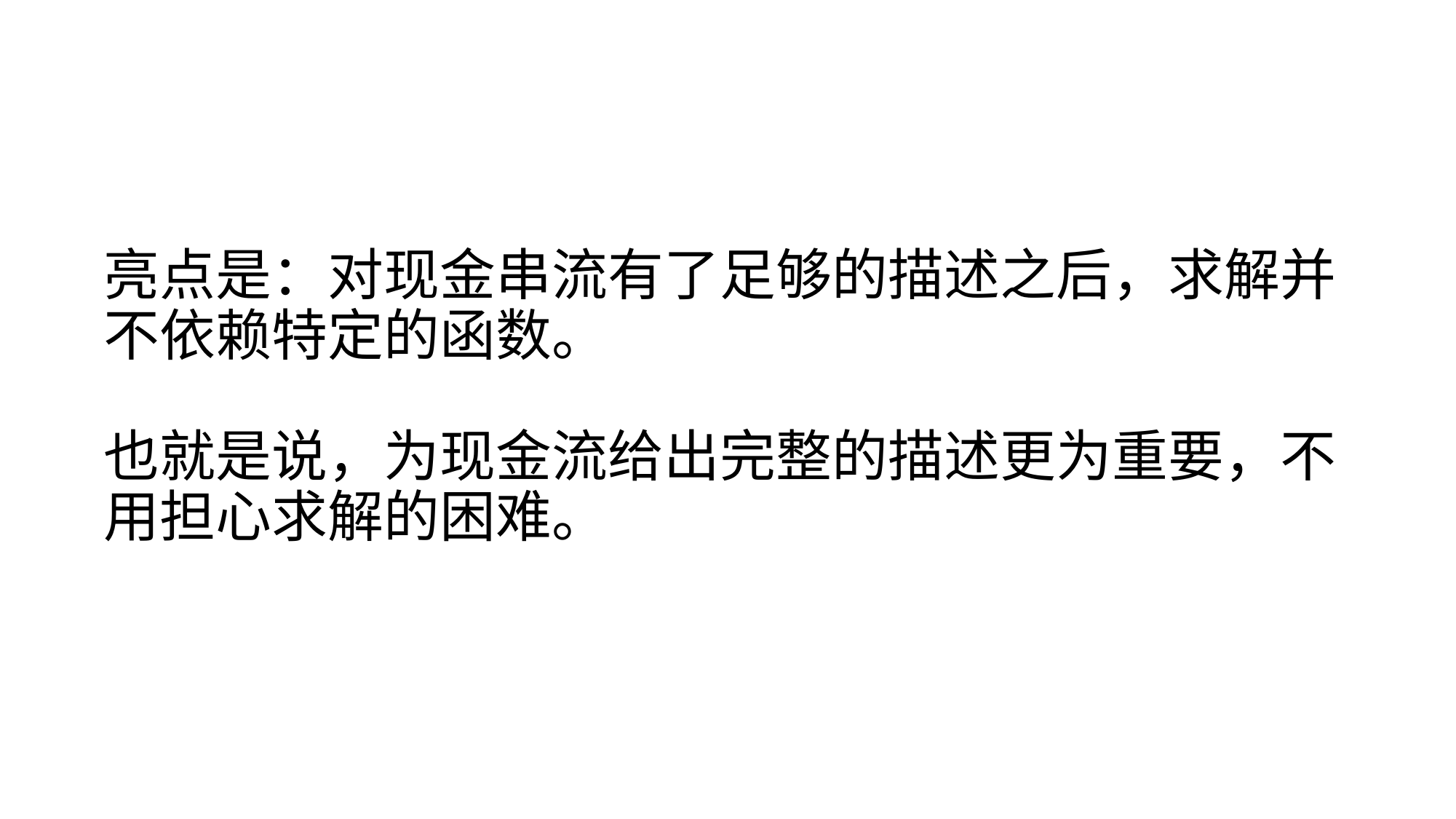

# 亮点是：对现金串流有了足够的描述之后，求解并不依赖特定的函数。 也就是说，为现金流给出完整的描述更为重要，不用担心求解的困难。